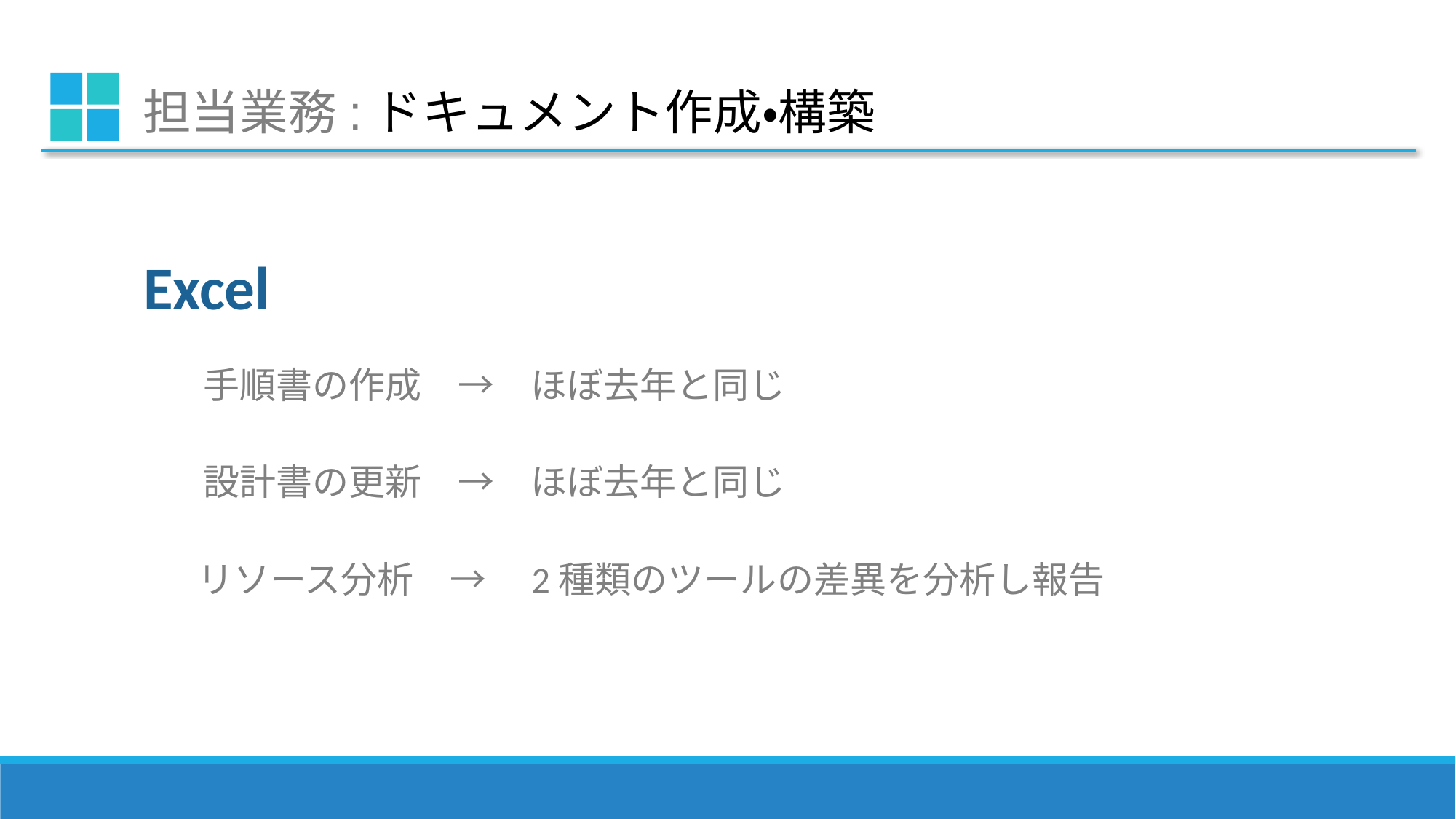

担当業務:ドキュメント作成・構築
Excel
手順書の作成　→　ほぼ去年と同じ
設計書の更新　→　ほぼ去年と同じ
リソース分析　→　2種類のツールの差異を分析し報告